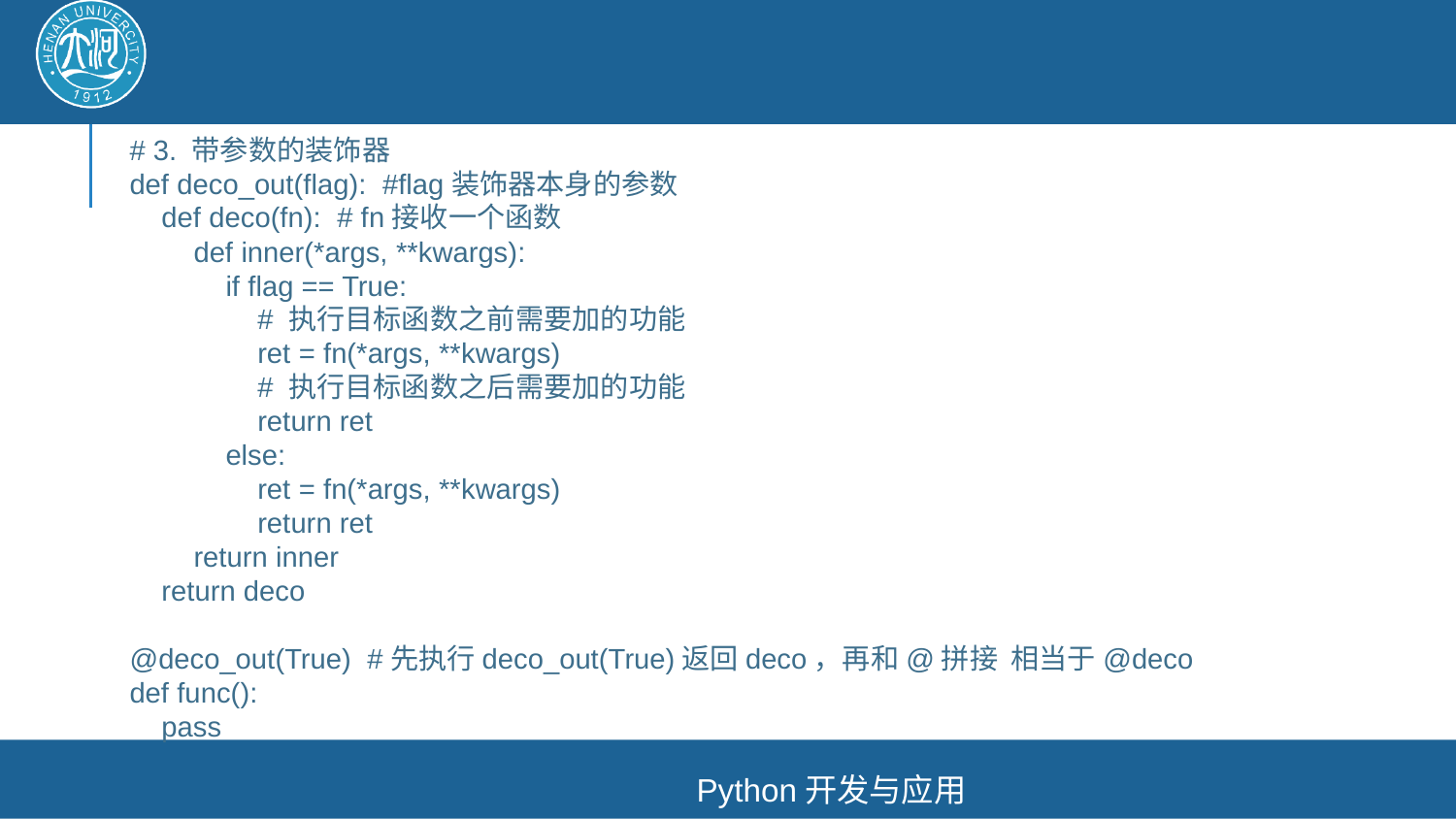

#
# 3. 带参数的装饰器
def deco_out(flag):  #flag装饰器本身的参数
    def deco(fn):  # fn接收一个函数
        def inner(*args, **kwargs):
            if flag == True:
                # 执行目标函数之前需要加的功能
                ret = fn(*args, **kwargs)
                # 执行目标函数之后需要加的功能
                return ret
            else:
                ret = fn(*args, **kwargs)
                return ret
        return inner
    return deco

@deco_out(True)  #先执行deco_out(True)返回deco，再和@拼接  相当于@deco
def func():
    pass

Python开发与应用
35